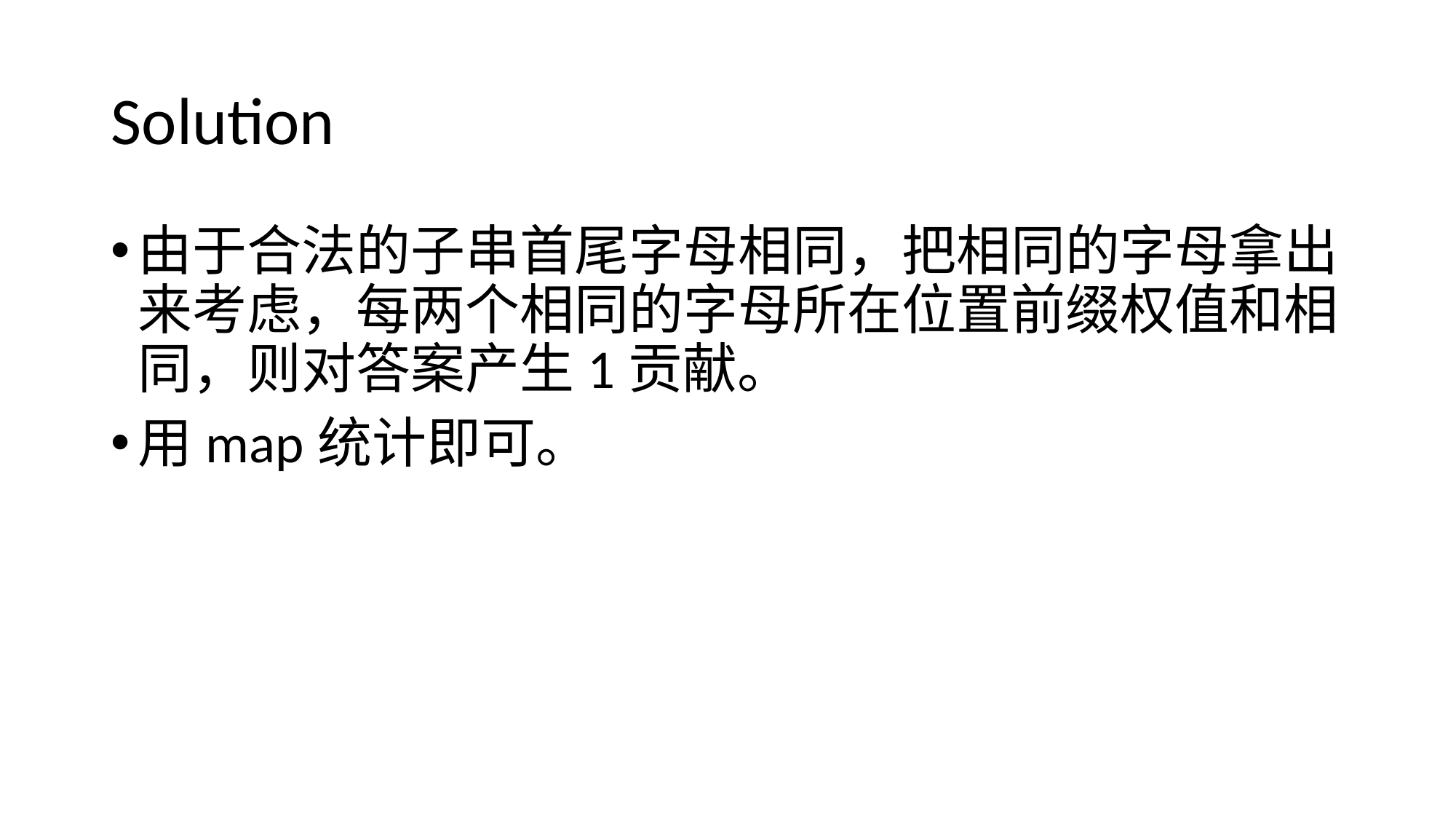

# Solution
由于合法的子串首尾字母相同，把相同的字母拿出来考虑，每两个相同的字母所在位置前缀权值和相同，则对答案产生1贡献。
用map统计即可。